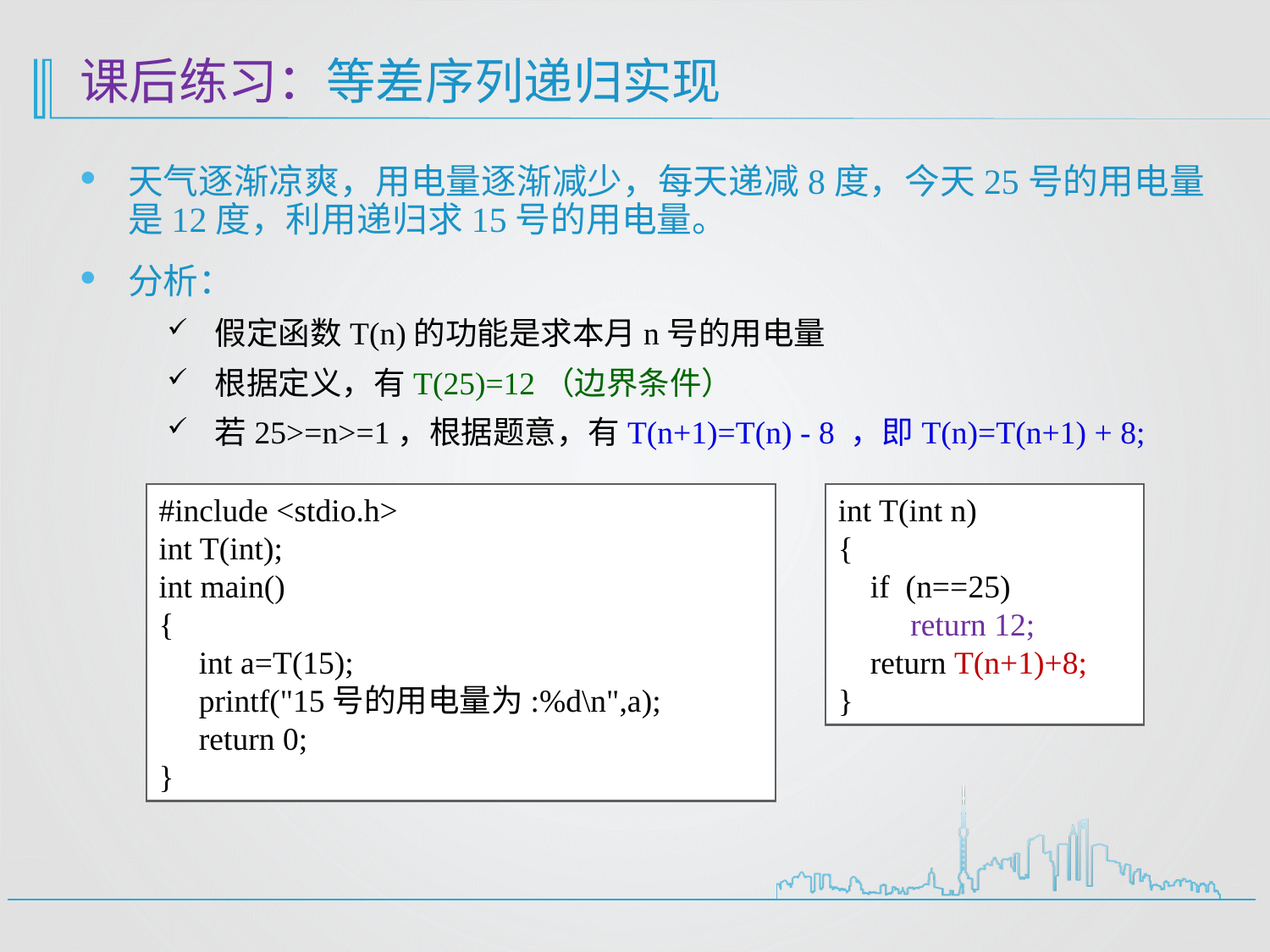

# 课后练习：等差序列递归实现
天气逐渐凉爽，用电量逐渐减少，每天递减8度，今天25号的用电量是12度，利用递归求15号的用电量。
分析：
假定函数T(n)的功能是求本月n号的用电量
根据定义，有T(25)=12（边界条件）
若25>=n>=1，根据题意，有T(n+1)=T(n) - 8 ，即T(n)=T(n+1) + 8;

#include <stdio.h>
int T(int);
int main()
{
     int a=T(15);
     printf("15号的用电量为:%d\n",a);
     return 0;
}
int T(int n)
{
    if  (n==25)
         return 12;
    return T(n+1)+8;
}